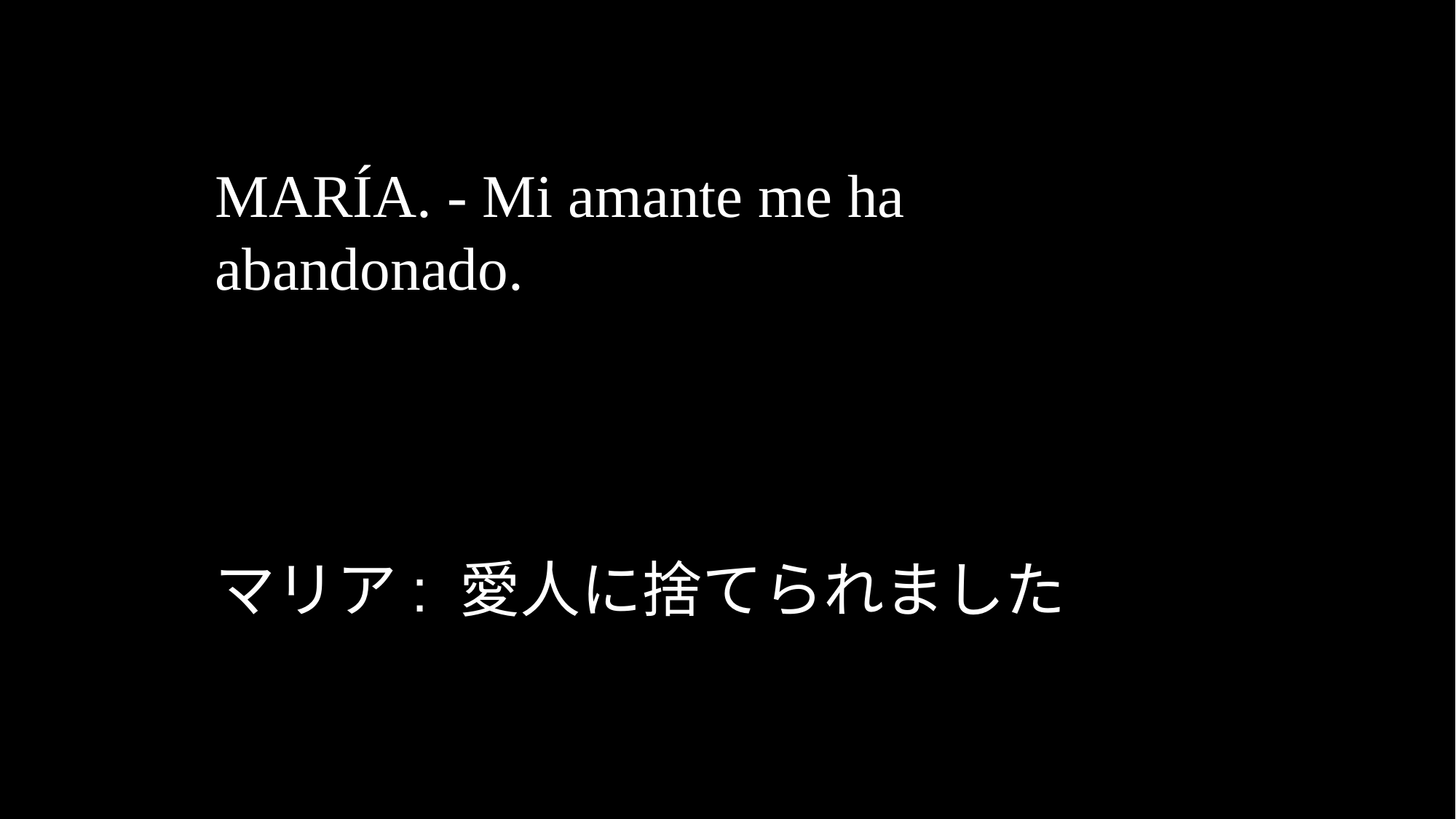

MARÍA. - Mi amante me ha abandonado.

マリア: 愛人に捨てられました